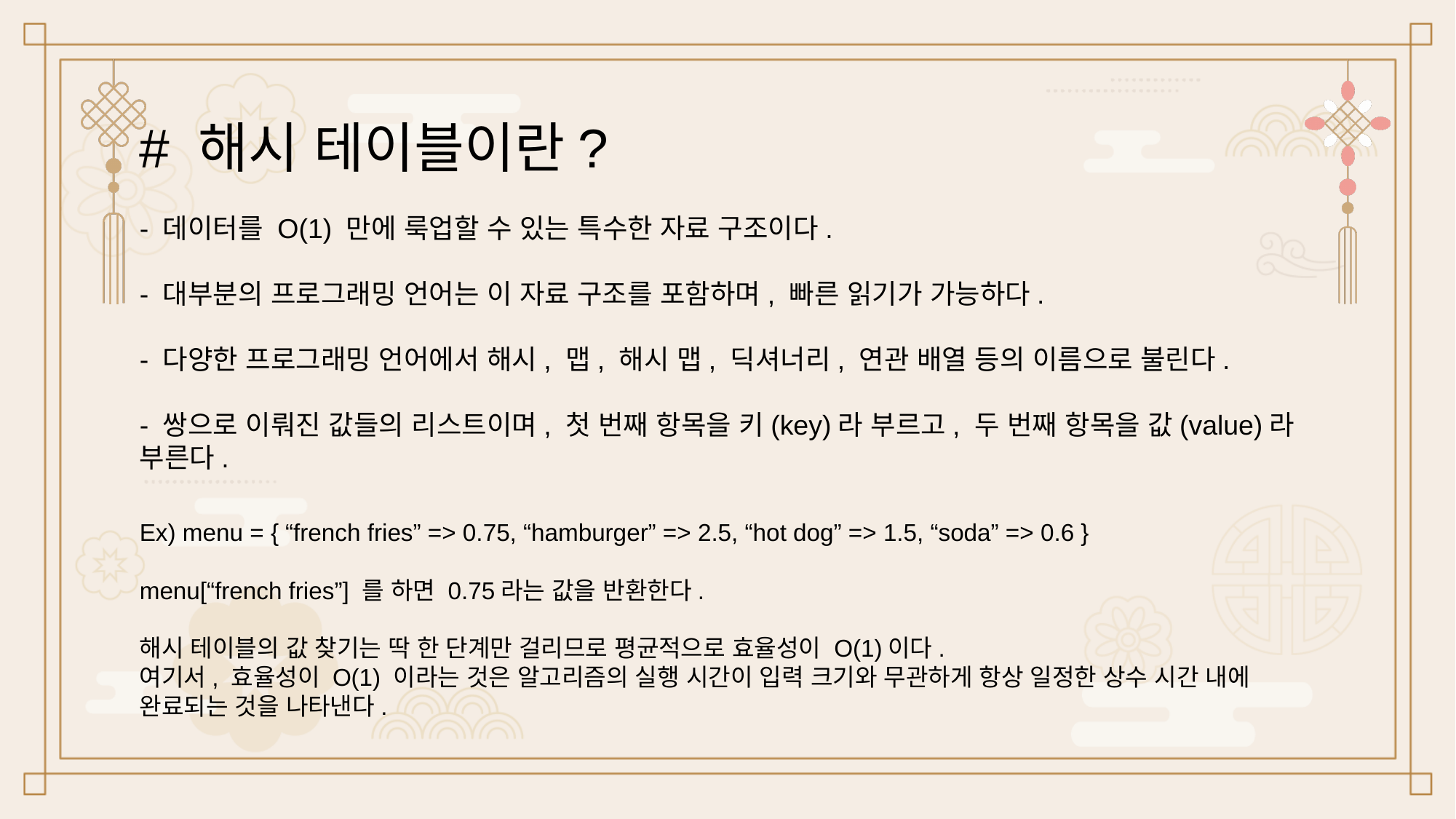

# 해시 테이블이란?

- 데이터를 O(1) 만에 룩업할 수 있는 특수한 자료 구조이다.

- 대부분의 프로그래밍 언어는 이 자료 구조를 포함하며, 빠른 읽기가 가능하다.

- 다양한 프로그래밍 언어에서 해시, 맵, 해시 맵, 딕셔너리, 연관 배열 등의 이름으로 불린다.

- 쌍으로 이뤄진 값들의 리스트이며, 첫 번째 항목을 키(key)라 부르고, 두 번째 항목을 값(value)라 부른다.

Ex) menu = { “french fries” => 0.75, “hamburger” => 2.5, “hot dog” => 1.5, “soda” => 0.6 }

menu[“french fries”] 를 하면 0.75라는 값을 반환한다.

해시 테이블의 값 찾기는 딱 한 단계만 걸리므로 평균적으로 효율성이 O(1)이다.
여기서, 효율성이 O(1) 이라는 것은 알고리즘의 실행 시간이 입력 크기와 무관하게 항상 일정한 상수 시간 내에 완료되는 것을 나타낸다.